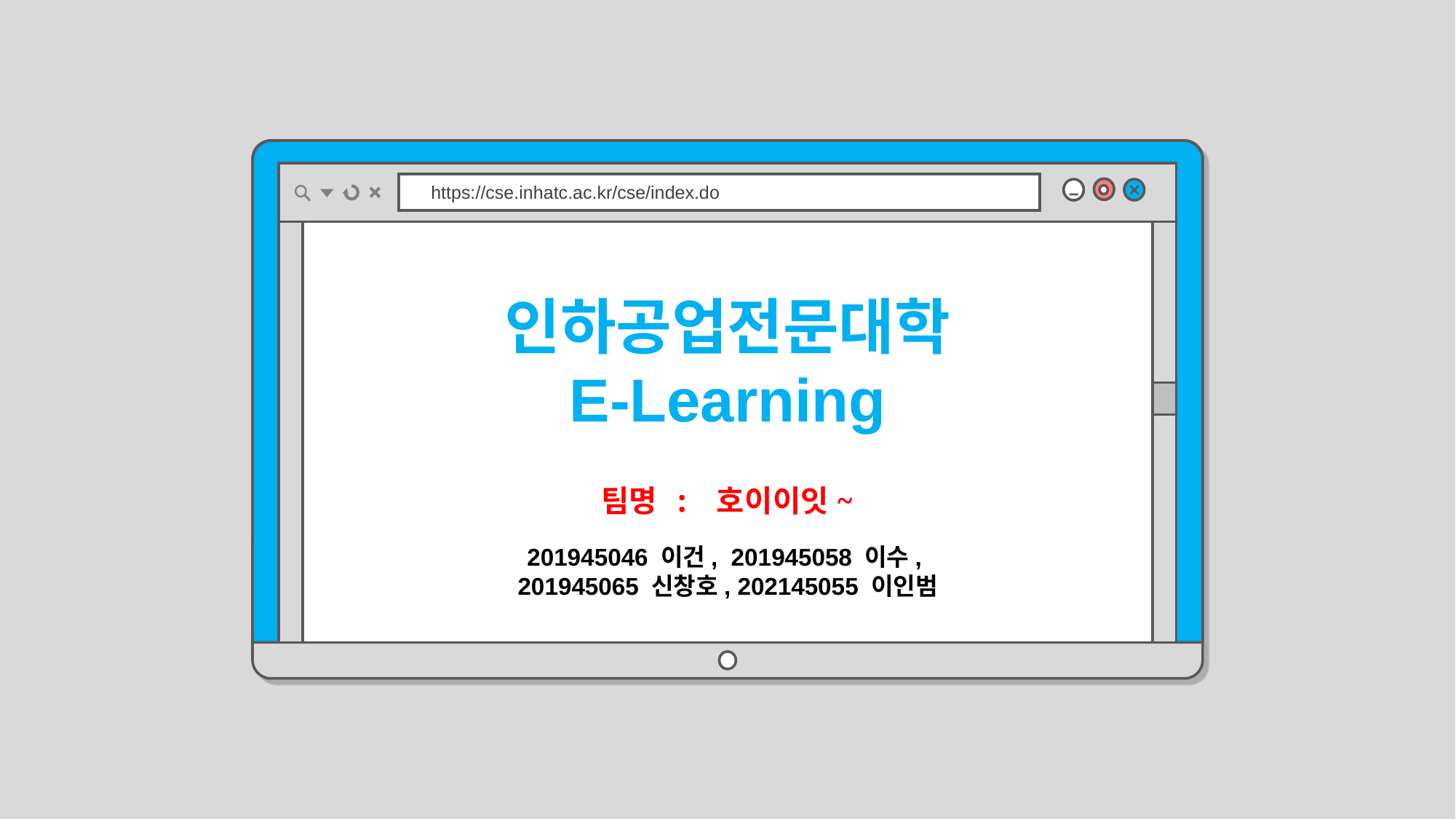

https://cse.inhatc.ac.kr/cse/index.do

인하공업전문대학
 E-Learning

팀명 : 호이이잇~

201945046 이건,  201945058 이수,
201945065 신창호, 202145055 이인범